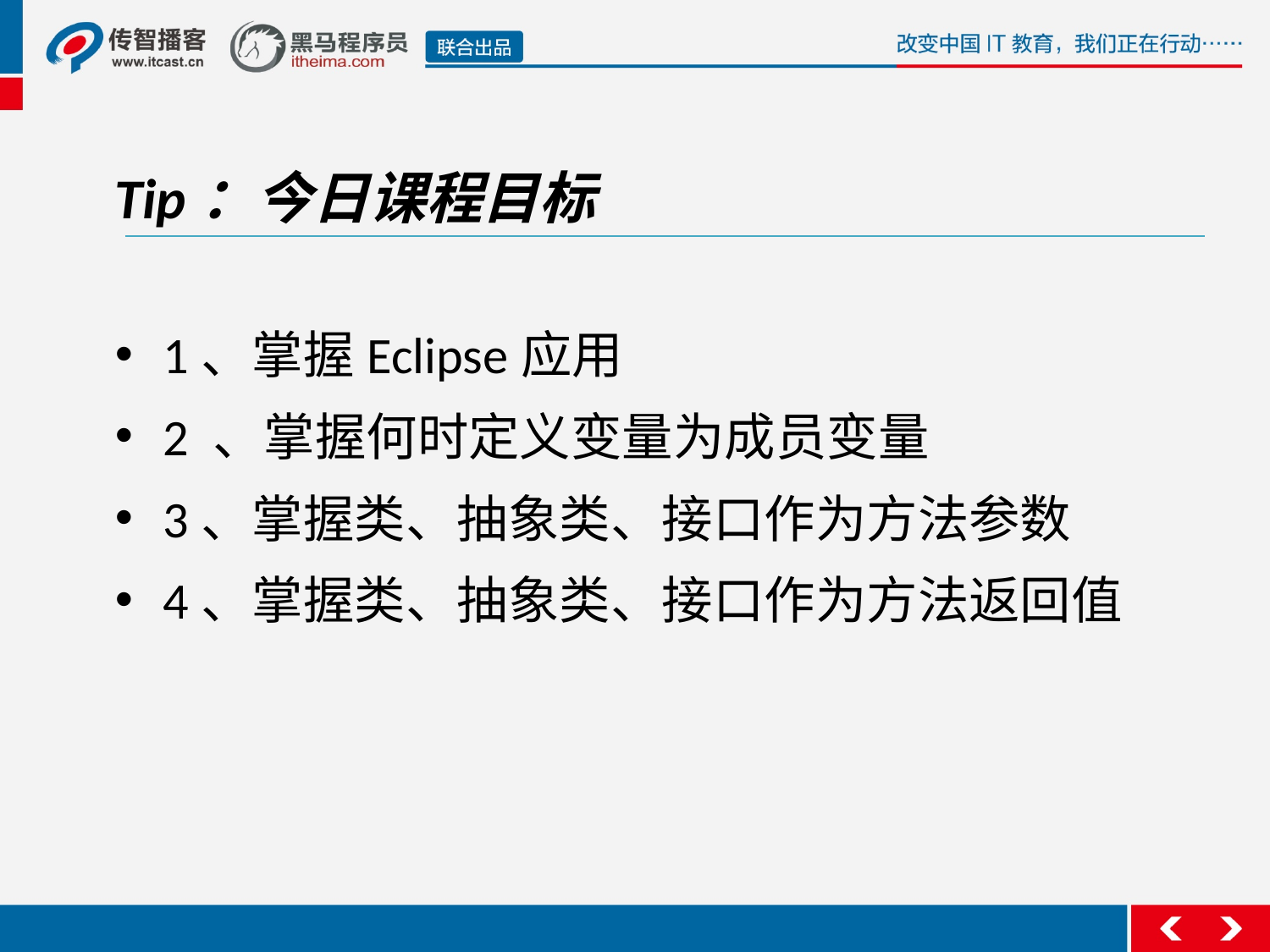

Tip：今日课程目标
1、掌握Eclipse应用
2 、掌握何时定义变量为成员变量
3、掌握类、抽象类、接口作为方法参数
4、掌握类、抽象类、接口作为方法返回值